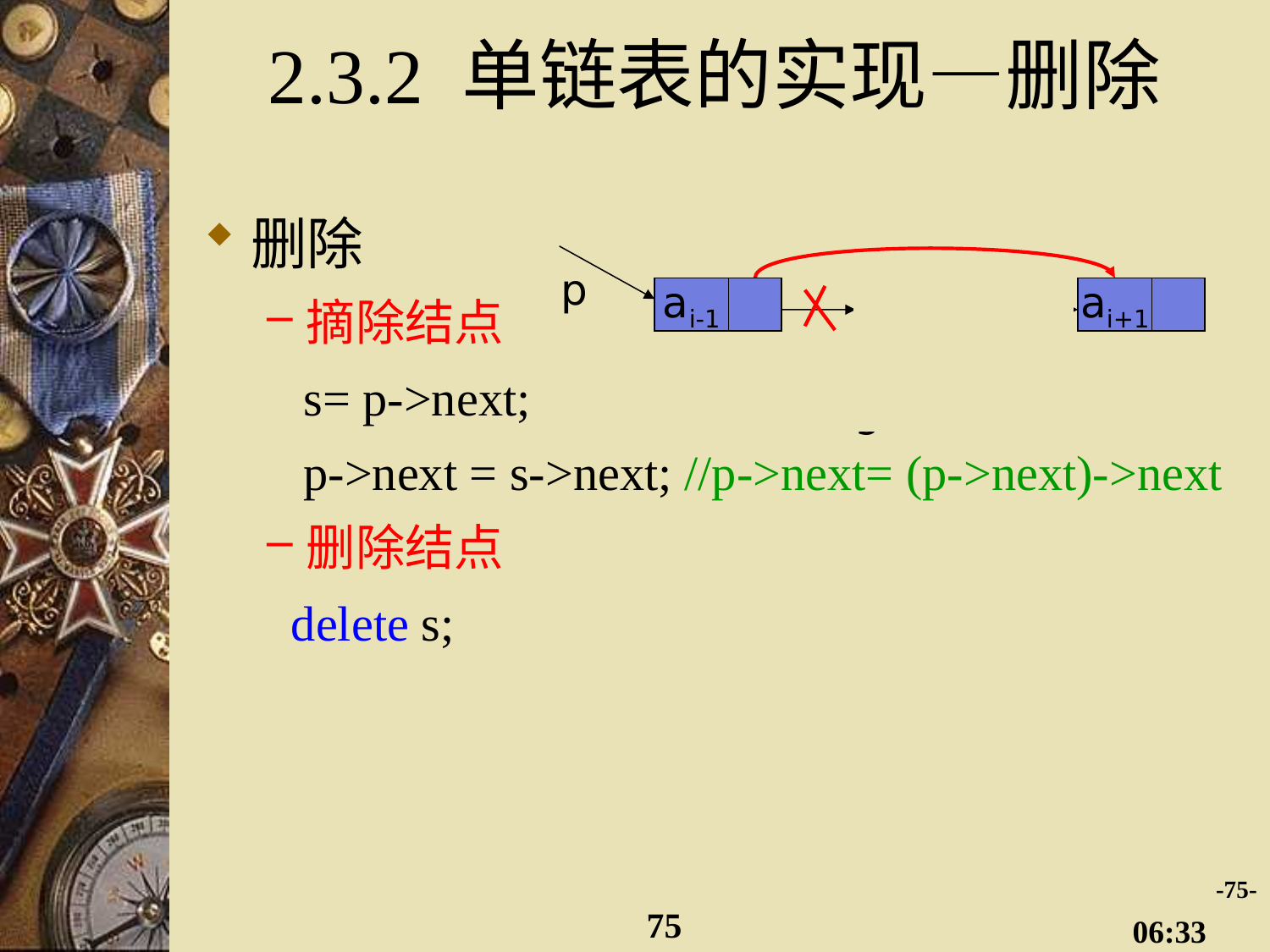

# 2.3.2 单链表的实现—删除
删除
摘除结点
   s= p->next;
   p->next = s->next; //p->next= (p->next)->next
删除结点
  delete s;

p
ai-1

ai

ai+1

s
-75-